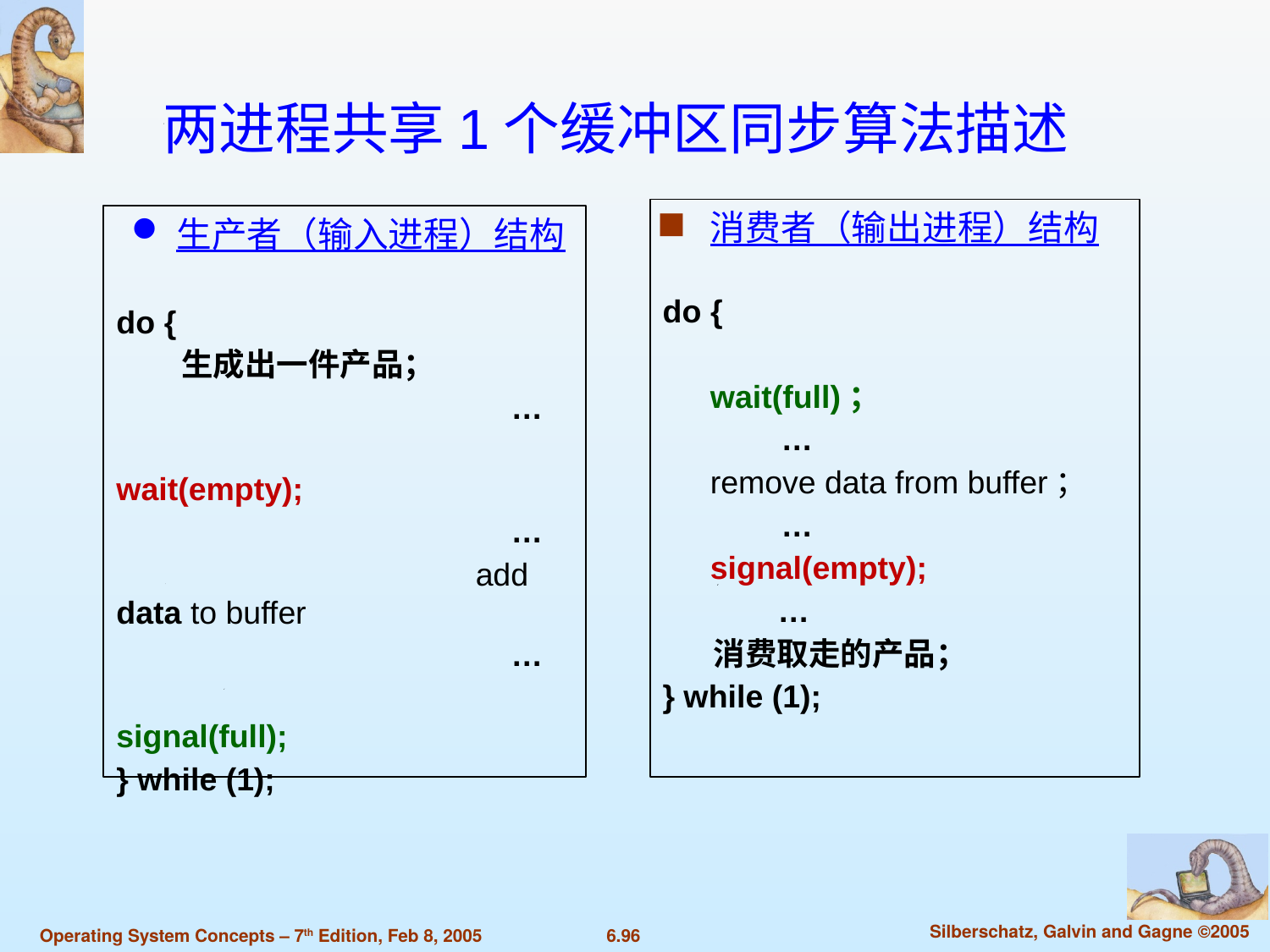

两进程共享1个缓冲区同步算法描述
消费者（输出进程）结构

do {

	wait(full)；
	        …
	remove data from buffer；
	        …
	signal(empty);
             …
      消费取走的产品；
} while (1);
生产者（输入进程）结构

do {
        生成出一件产品；
	      …
	  wait(empty);
	      …
	  add data to buffer
	      …
	  signal(full);
} while (1);